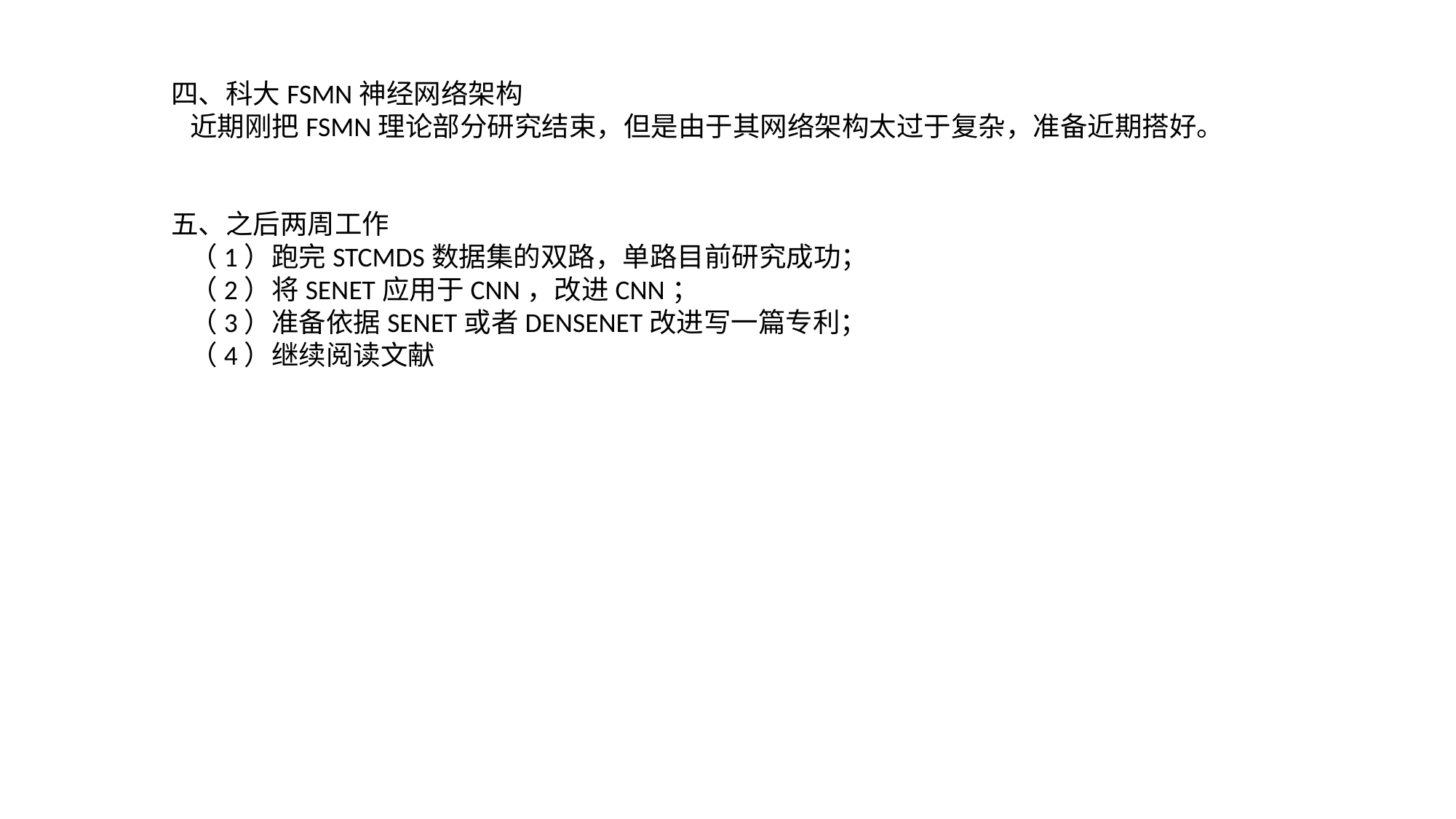

四、科大FSMN神经网络架构
  近期刚把FSMN理论部分研究结束，但是由于其网络架构太过于复杂，准备近期搭好。
五、之后两周工作
  （1）跑完STCMDS数据集的双路，单路目前研究成功；
  （2）将SENET应用于CNN，改进CNN；
  （3）准备依据SENET或者DENSENET改进写一篇专利；
  （4）继续阅读文献